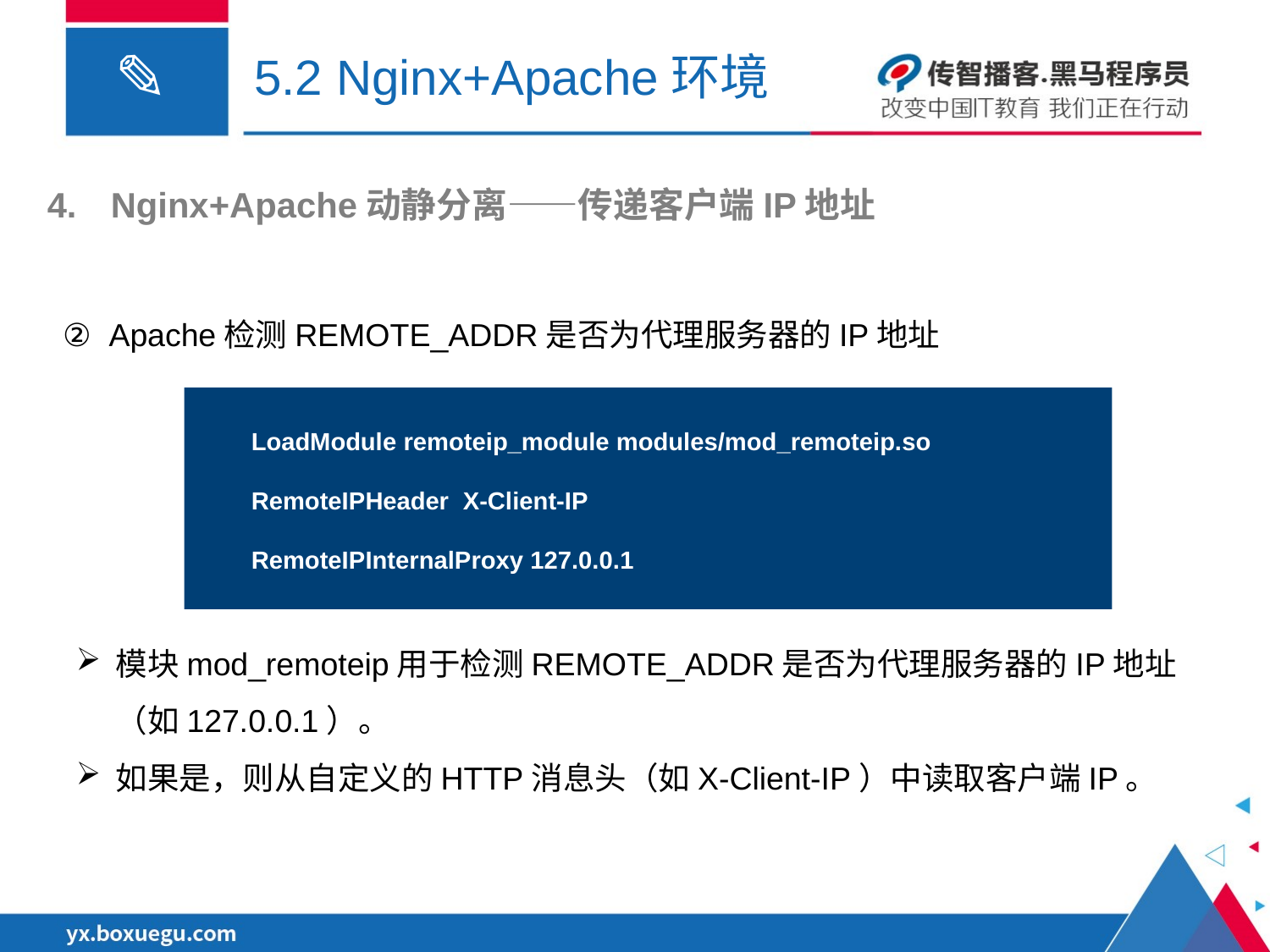

# 5.2 Nginx+Apache环境
Nginx+Apache动静分离——传递客户端IP地址
②  Apache检测REMOTE_ADDR是否为代理服务器的IP地址

LoadModule remoteip_module modules/mod_remoteip.so
RemoteIPHeader  X-Client-IP
RemoteIPInternalProxy 127.0.0.1
模块mod_remoteip用于检测REMOTE_ADDR是否为代理服务器的IP地址（如127.0.0.1）。
如果是，则从自定义的HTTP消息头（如X-Client-IP）中读取客户端IP。